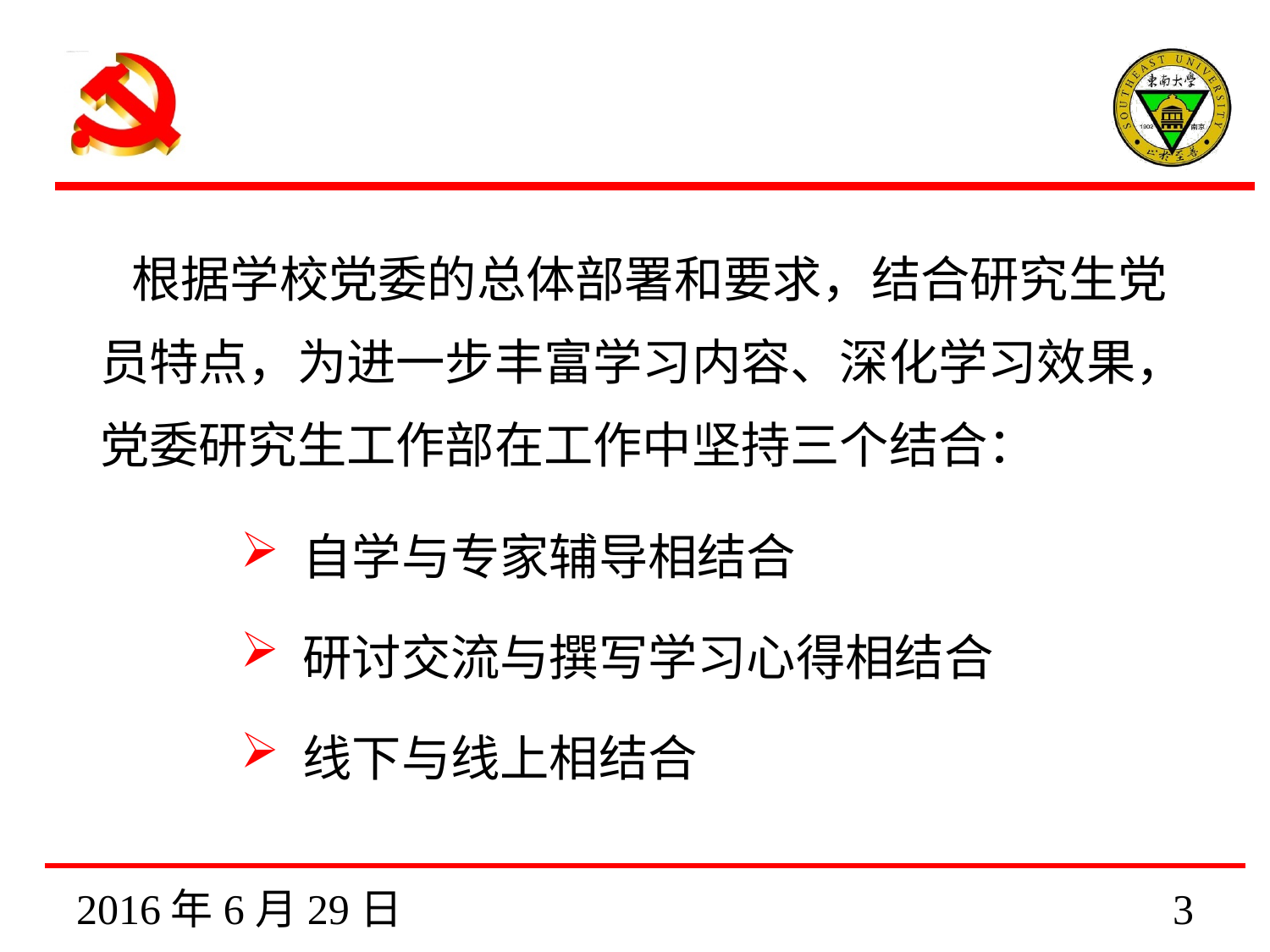

根据学校党委的总体部署和要求，结合研究生党员特点，为进一步丰富学习内容、深化学习效果，党委研究生工作部在工作中坚持三个结合：
 自学与专家辅导相结合
 研讨交流与撰写学习心得相结合
 线下与线上相结合
2016年6月29日
3